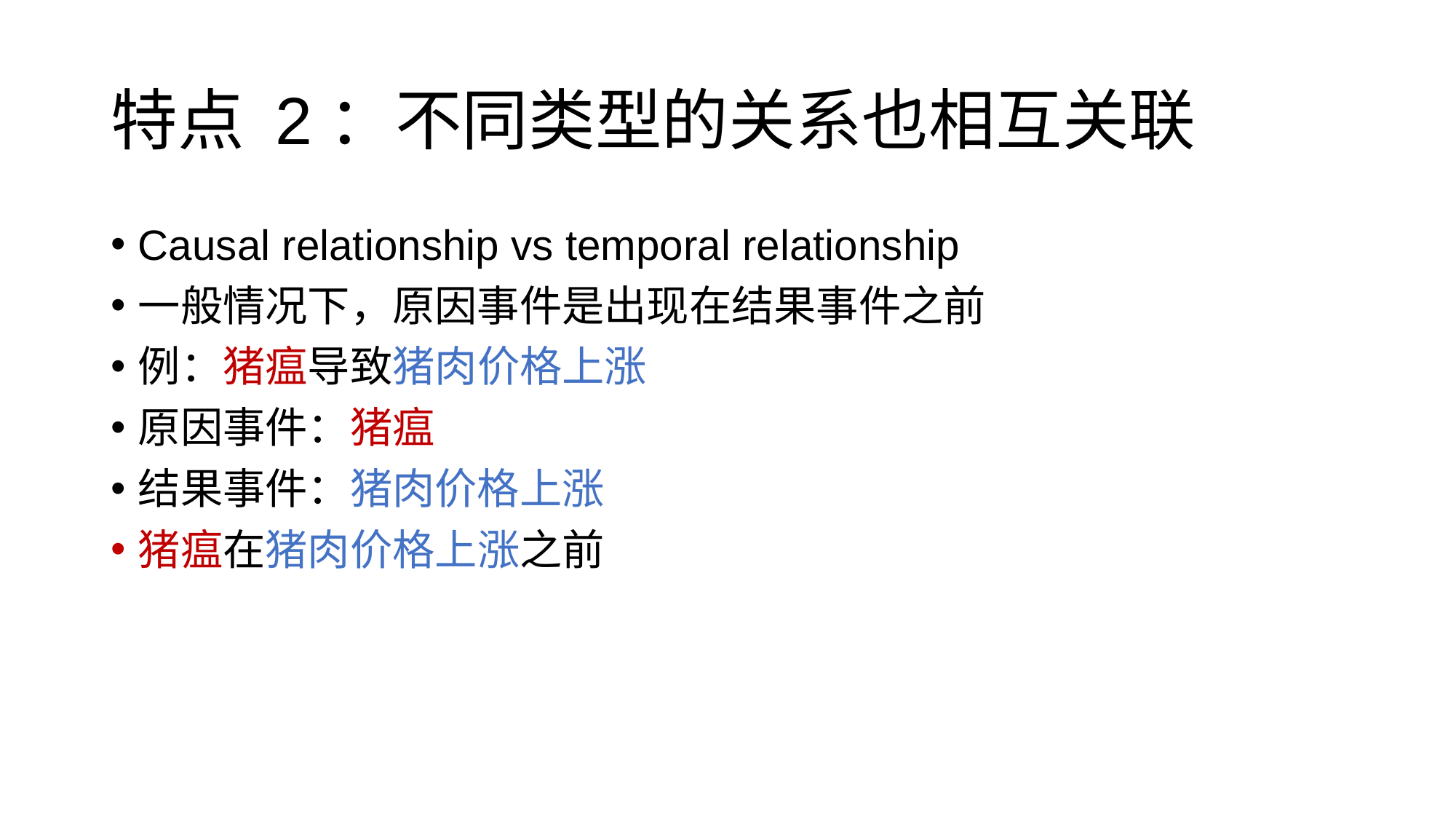

# 特点 2：不同类型的关系也相互关联
Causal relationship vs temporal relationship
一般情况下，原因事件是出现在结果事件之前
例：猪瘟导致猪肉价格上涨
原因事件：猪瘟
结果事件：猪肉价格上涨
猪瘟在猪肉价格上涨之前